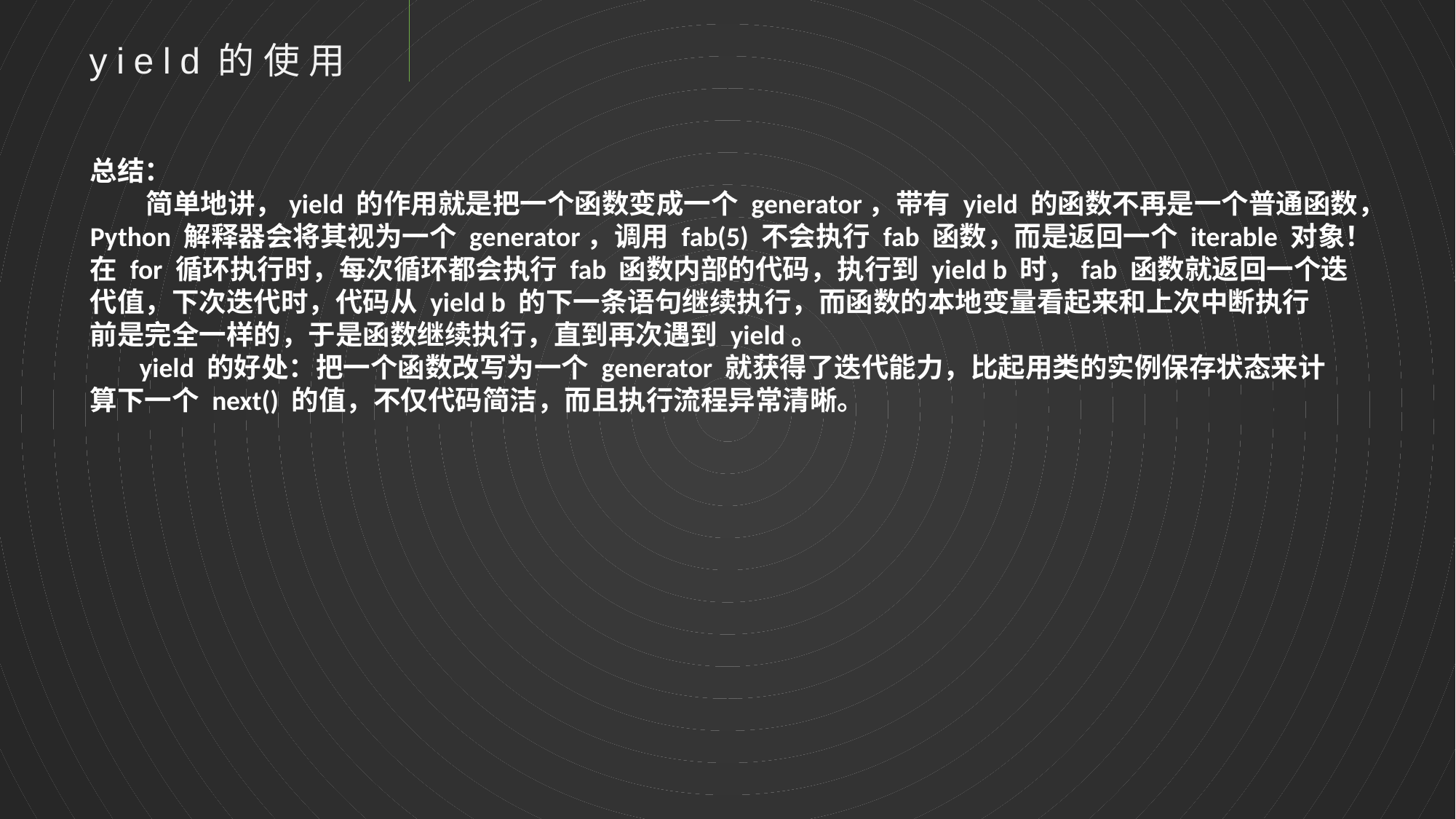

yield的使用
总结：
        简单地讲，yield 的作用就是把一个函数变成一个 generator，带有 yield 的函数不再是一个普通函数，
Python 解释器会将其视为一个 generator，调用 fab(5) 不会执行 fab 函数，而是返回一个 iterable 对象！
在 for 循环执行时，每次循环都会执行 fab 函数内部的代码，执行到 yield b 时，fab 函数就返回一个迭
代值，下次迭代时，代码从 yield b 的下一条语句继续执行，而函数的本地变量看起来和上次中断执行
前是完全一样的，于是函数继续执行，直到再次遇到 yield。
        yield 的好处：把一个函数改写为一个 generator 就获得了迭代能力，比起用类的实例保存状态来计
算下一个 next() 的值，不仅代码简洁，而且执行流程异常清晰。